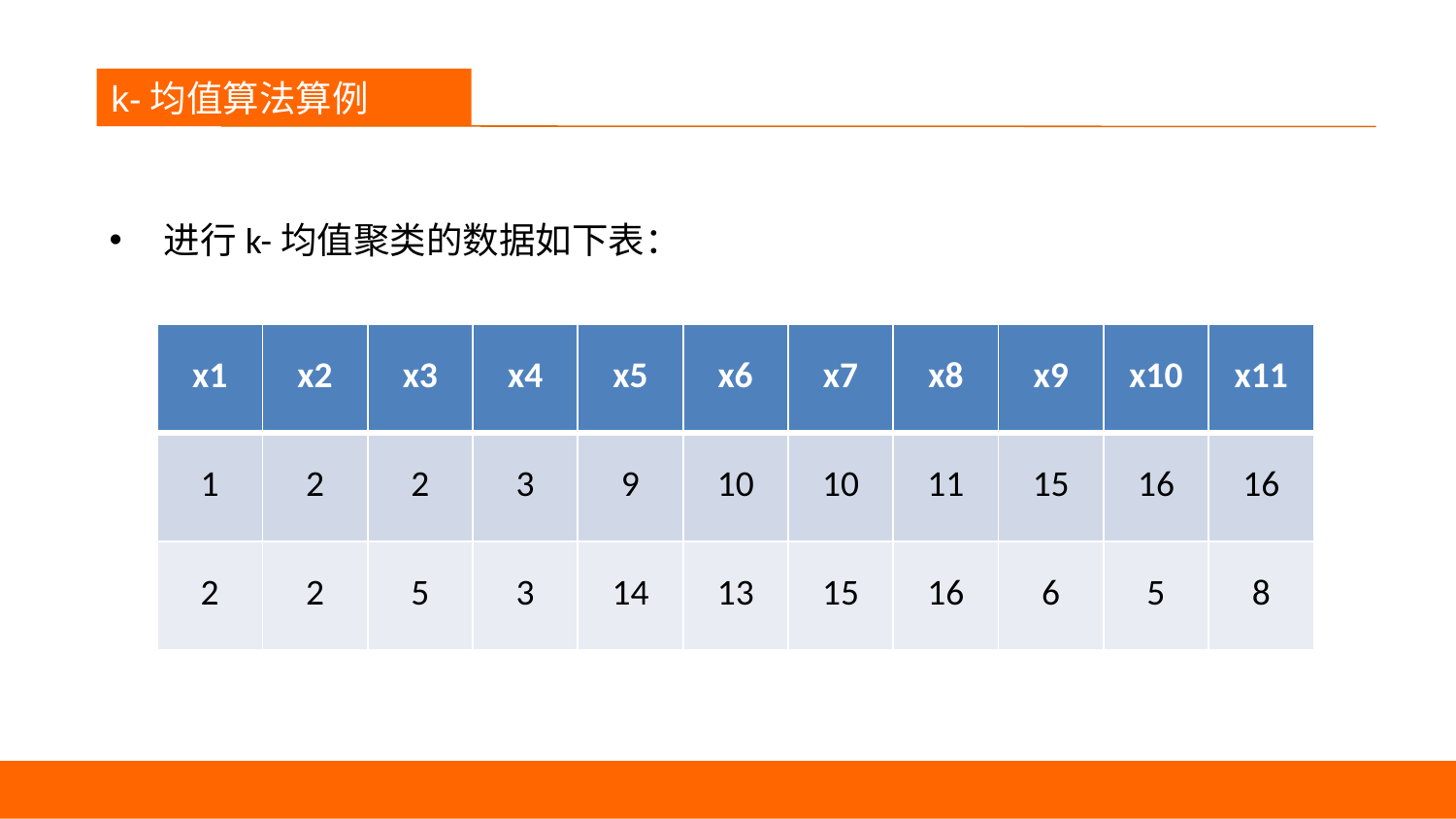

k-均值算法算例

进行k-均值聚类的数据如下表：

| x1 | x2 | x3 | x4 | x5 | x6 | x7 | x8 | x9 | x10 | x11 |
| --- | --- | --- | --- | --- | --- | --- | --- | --- | --- | --- |
| 1 | 2 | 2 | 3 | 9 | 10 | 10 | 11 | 15 | 16 | 16 |
| 2 | 2 | 5 | 3 | 14 | 13 | 15 | 16 | 6 | 5 | 8 |